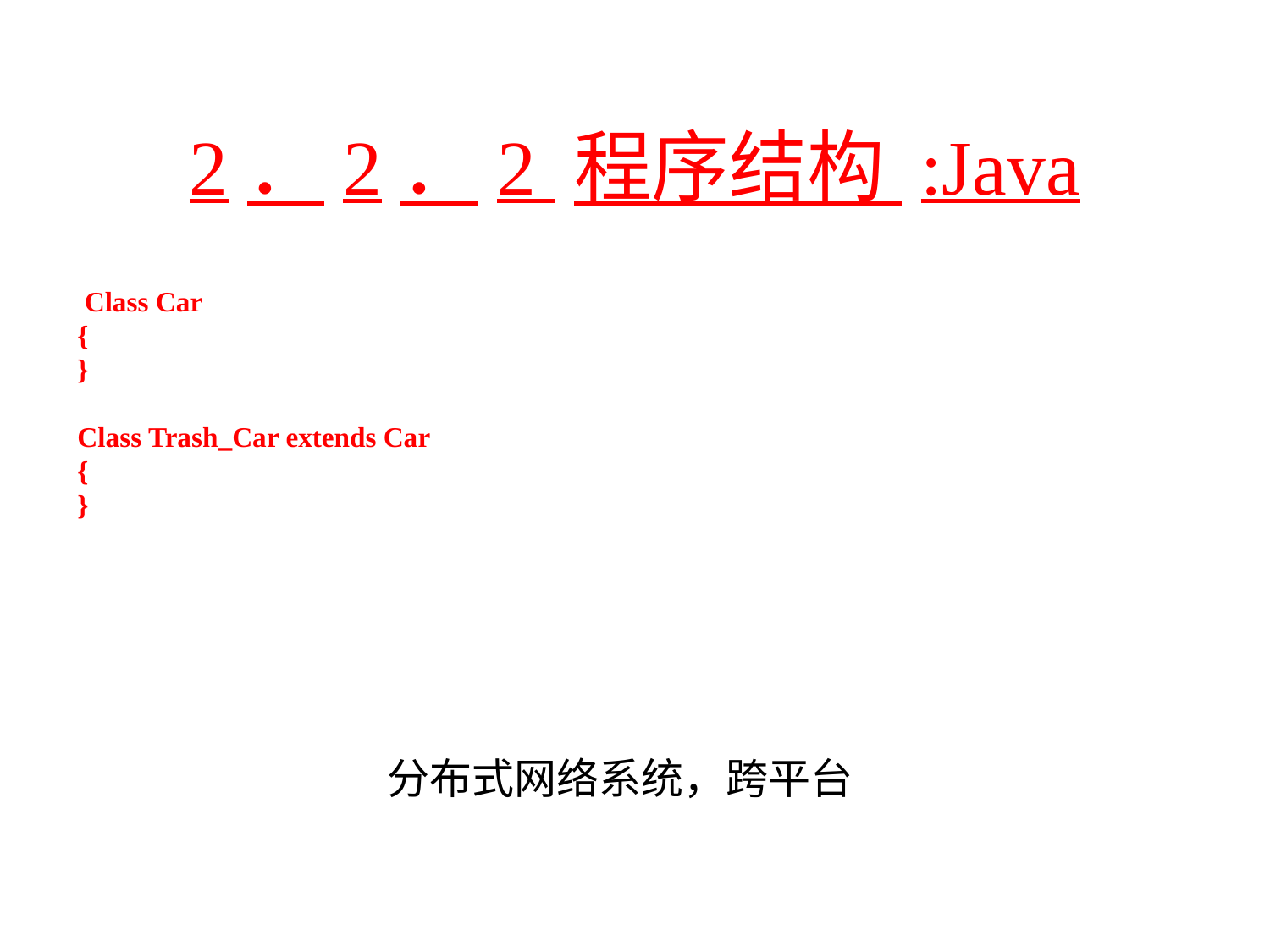

# 2．2．2 程序结构 :Java
 Class Car
{
}

Class Trash_Car extends Car
{
}

分布式网络系统，跨平台